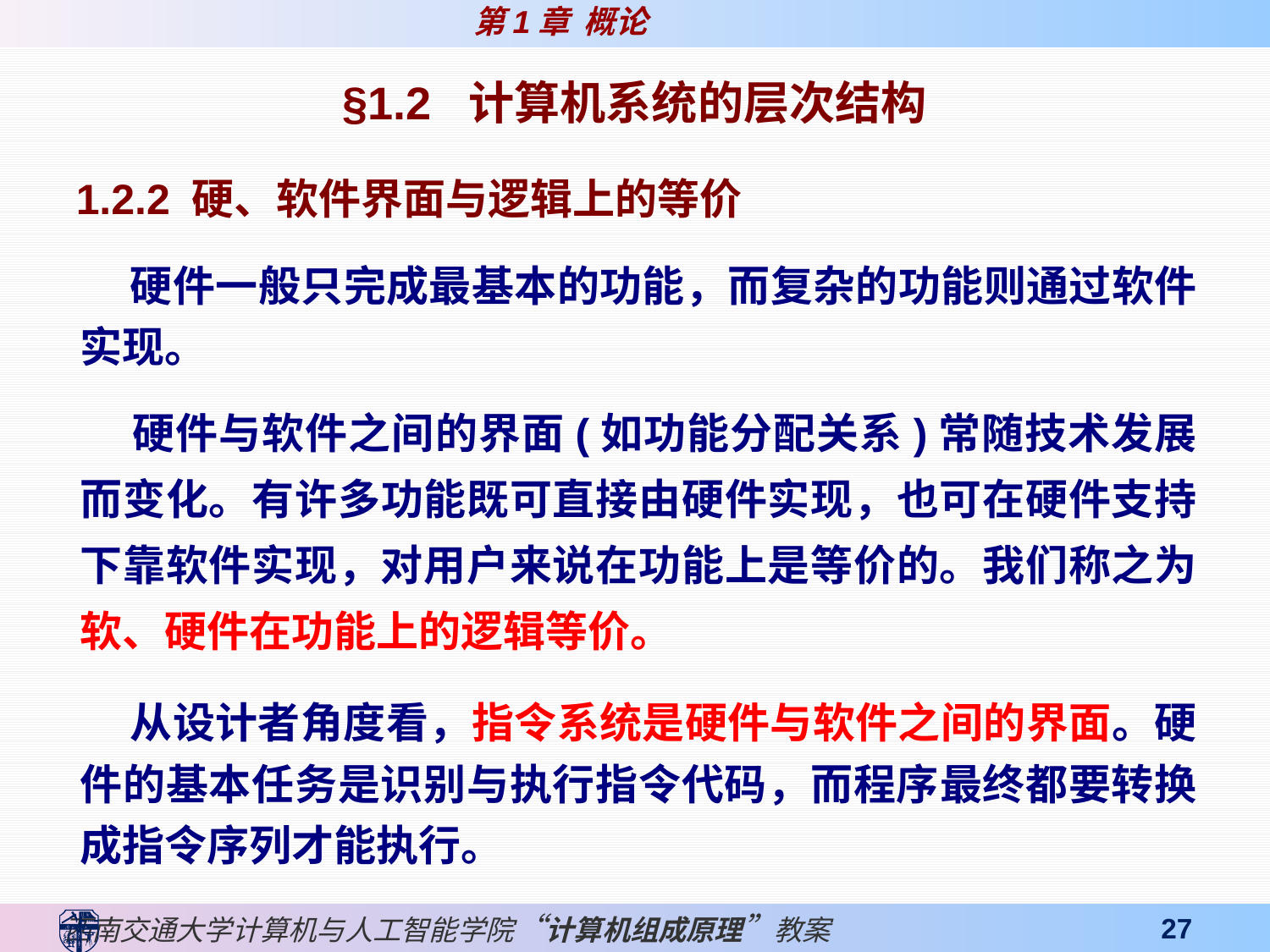

§1.2  计算机系统的层次结构
1.2.2 硬、软件界面与逻辑上的等价
    硬件一般只完成最基本的功能，而复杂的功能则通过软件实现。
    硬件与软件之间的界面(如功能分配关系)常随技术发展而变化。有许多功能既可直接由硬件实现，也可在硬件支持下靠软件实现，对用户来说在功能上是等价的。我们称之为软、硬件在功能上的逻辑等价。
    从设计者角度看，指令系统是硬件与软件之间的界面。硬件的基本任务是识别与执行指令代码，而程序最终都要转换成指令序列才能执行。